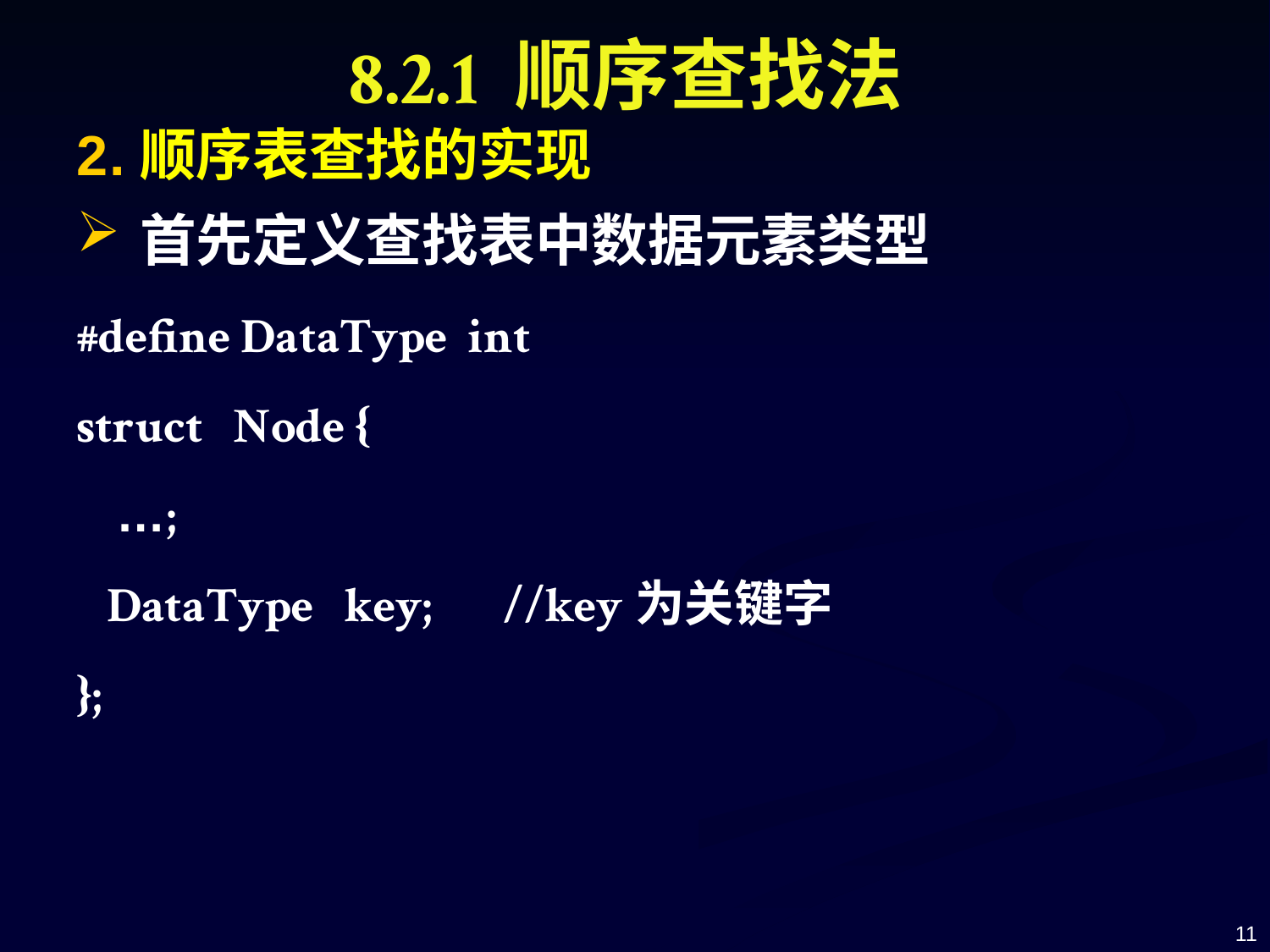

# 8.2.1 顺序查找法
顺序表查找的实现
首先定义查找表中数据元素类型
#define DataType  int
struct   Node {
    …;
   DataType   key;       //key为关键字
};
11